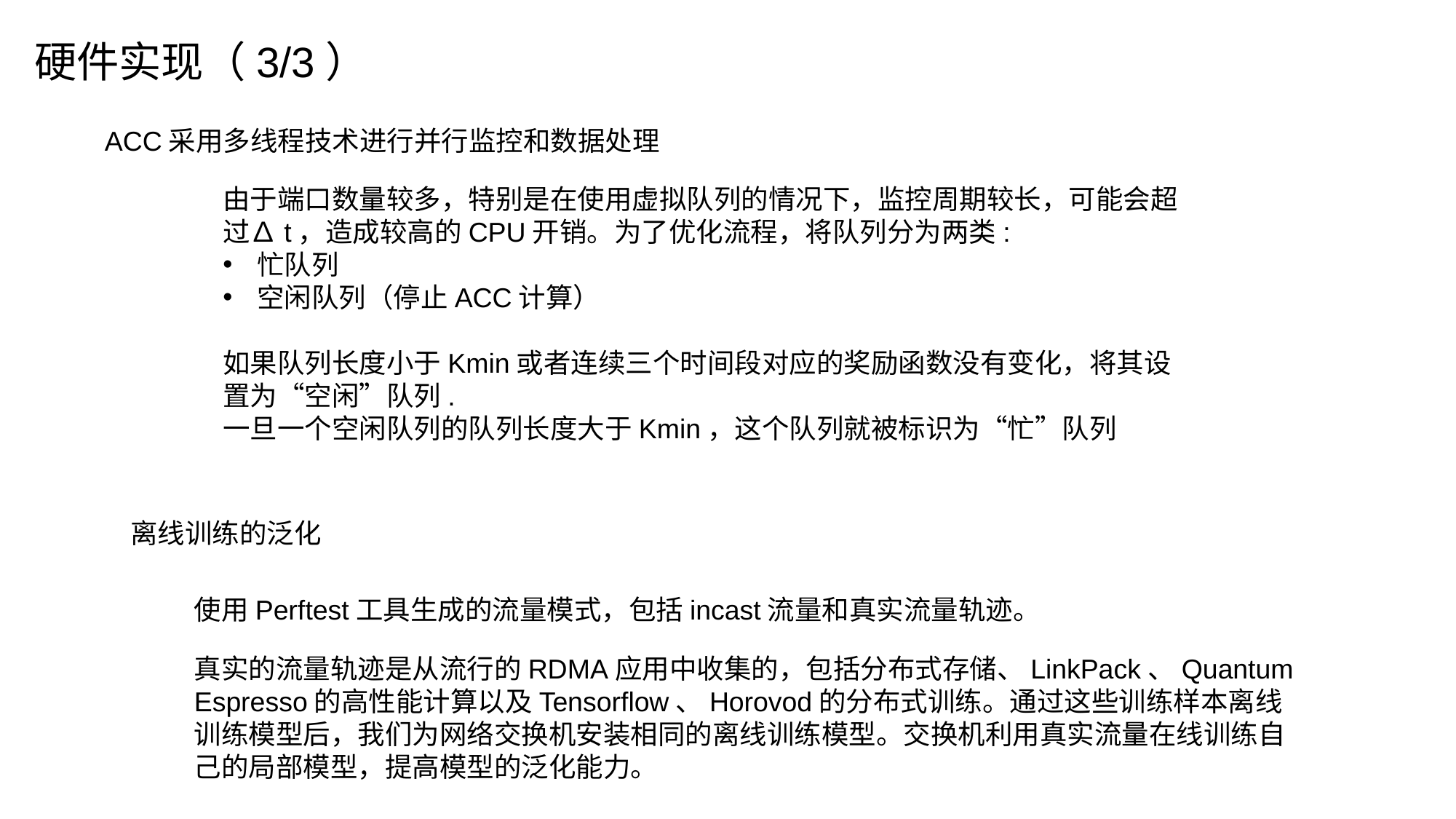

硬件实现（3/3）
ACC采用多线程技术进行并行监控和数据处理
由于端口数量较多，特别是在使用虚拟队列的情况下，监控周期较长，可能会超过∆t，造成较高的CPU开销。为了优化流程，将队列分为两类:
忙队列
空闲队列（停止ACC计算）

如果队列长度小于Kmin或者连续三个时间段对应的奖励函数没有变化，将其设置为“空闲”队列.
一旦一个空闲队列的队列长度大于Kmin，这个队列就被标识为“忙”队列
离线训练的泛化

使用Perftest工具生成的流量模式，包括incast流量和真实流量轨迹。
真实的流量轨迹是从流行的RDMA应用中收集的，包括分布式存储、LinkPack、Quantum Espresso的高性能计算以及Tensorflow、Horovod的分布式训练。通过这些训练样本离线训练模型后，我们为网络交换机安装相同的离线训练模型。交换机利用真实流量在线训练自己的局部模型，提高模型的泛化能力。